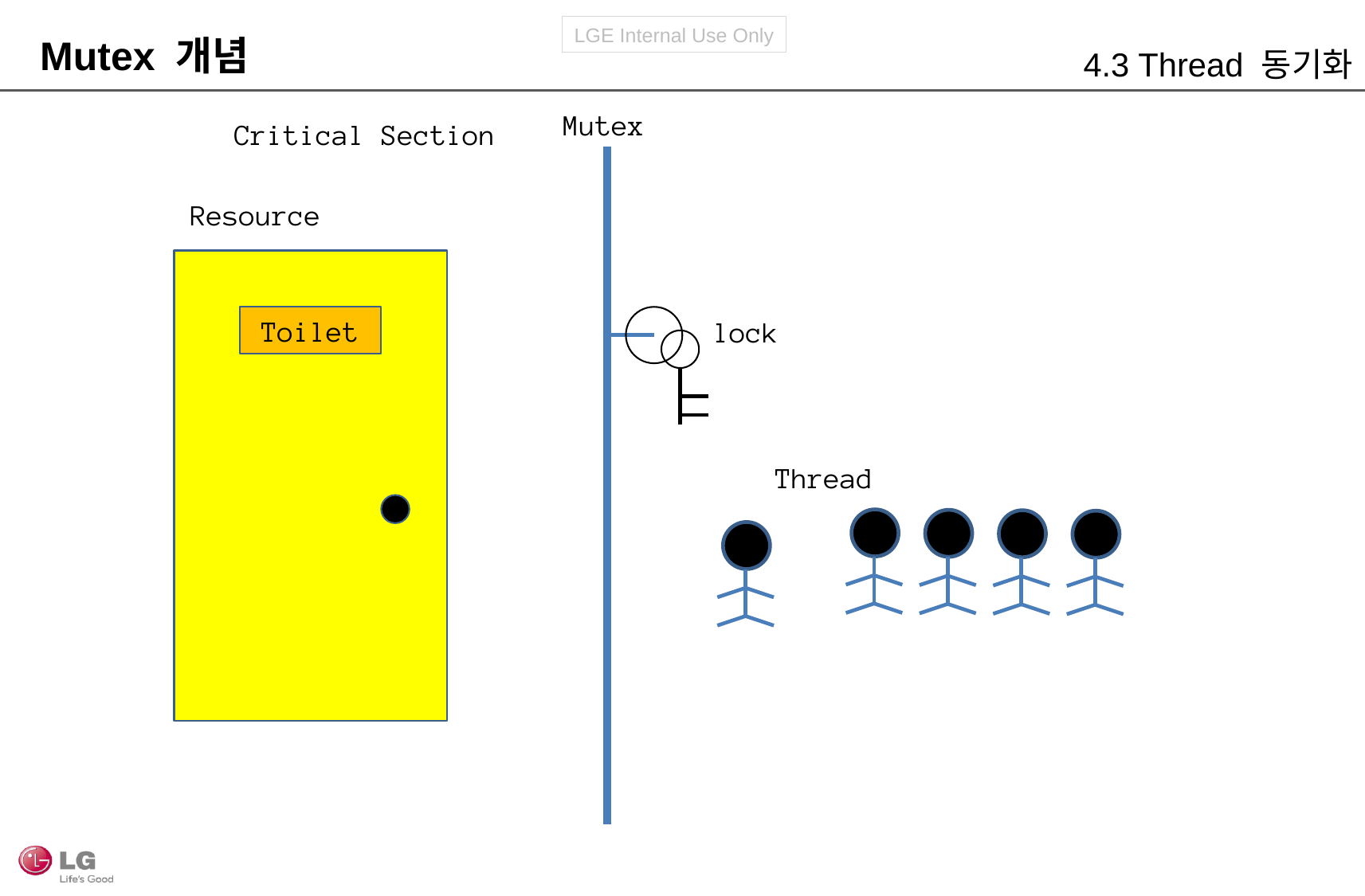

Mutex 개념
4.3 Thread 동기화

Mutex
Critical Section
Resource

Toilet

lock

Thread